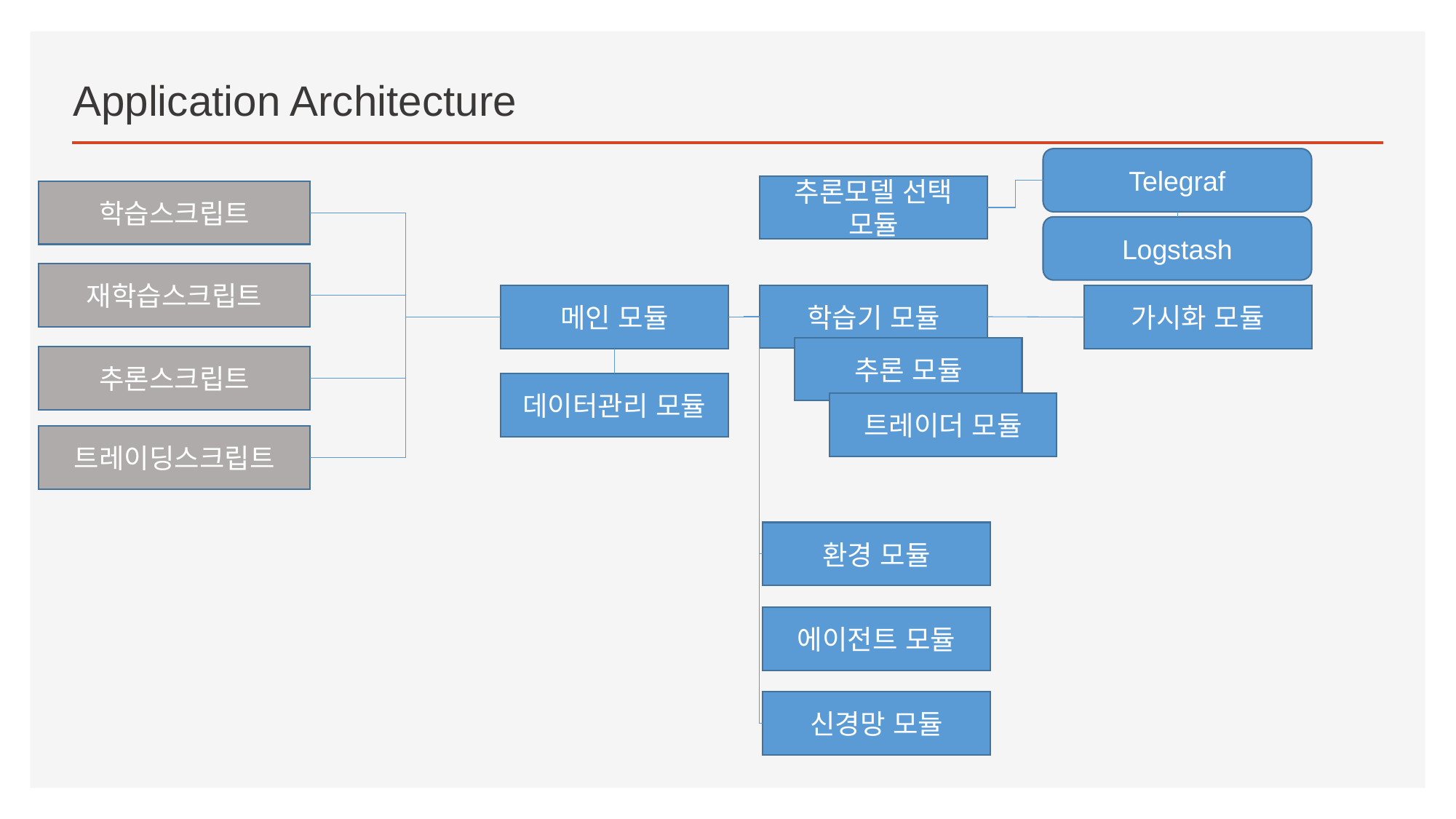

# Application Architecture
Telegraf
추론모델 선택 모듈
학습스크립트
Logstash
재학습스크립트
학습기 모듈
가시화 모듈
메인 모듈
추론 모듈
추론스크립트
데이터관리 모듈
트레이더 모듈
트레이딩스크립트
환경 모듈
에이전트 모듈
신경망 모듈